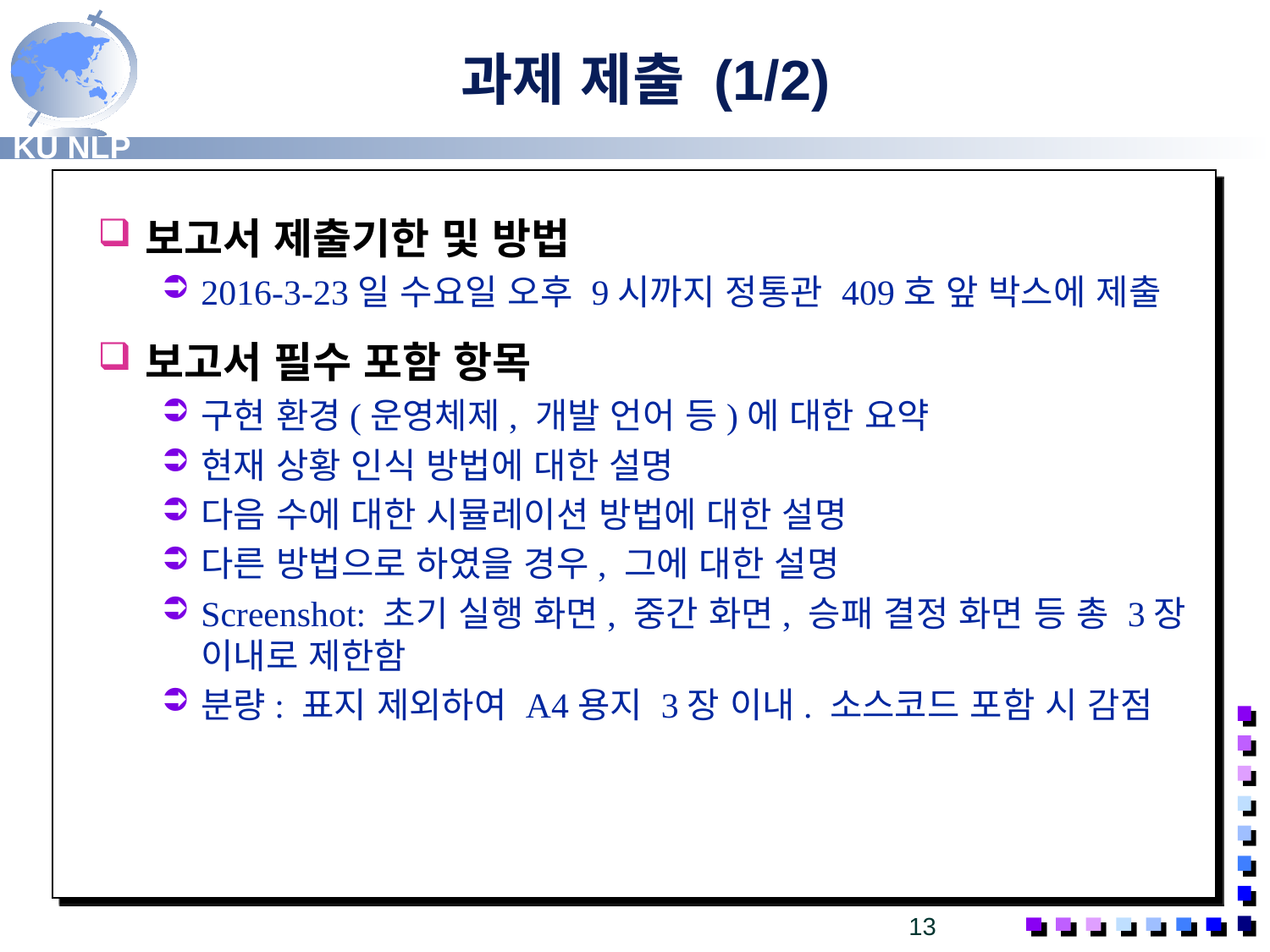

# 과제 제출 (1/2)
보고서 제출기한 및 방법
2016-3-23일 수요일 오후 9시까지 정통관 409호 앞 박스에 제출
보고서 필수 포함 항목
구현 환경(운영체제, 개발 언어 등)에 대한 요약
현재 상황 인식 방법에 대한 설명
다음 수에 대한 시뮬레이션 방법에 대한 설명
다른 방법으로 하였을 경우, 그에 대한 설명
Screenshot: 초기 실행 화면, 중간 화면, 승패 결정 화면 등 총 3장 이내로 제한함
분량: 표지 제외하여 A4용지 3장 이내. 소스코드 포함 시 감점

13